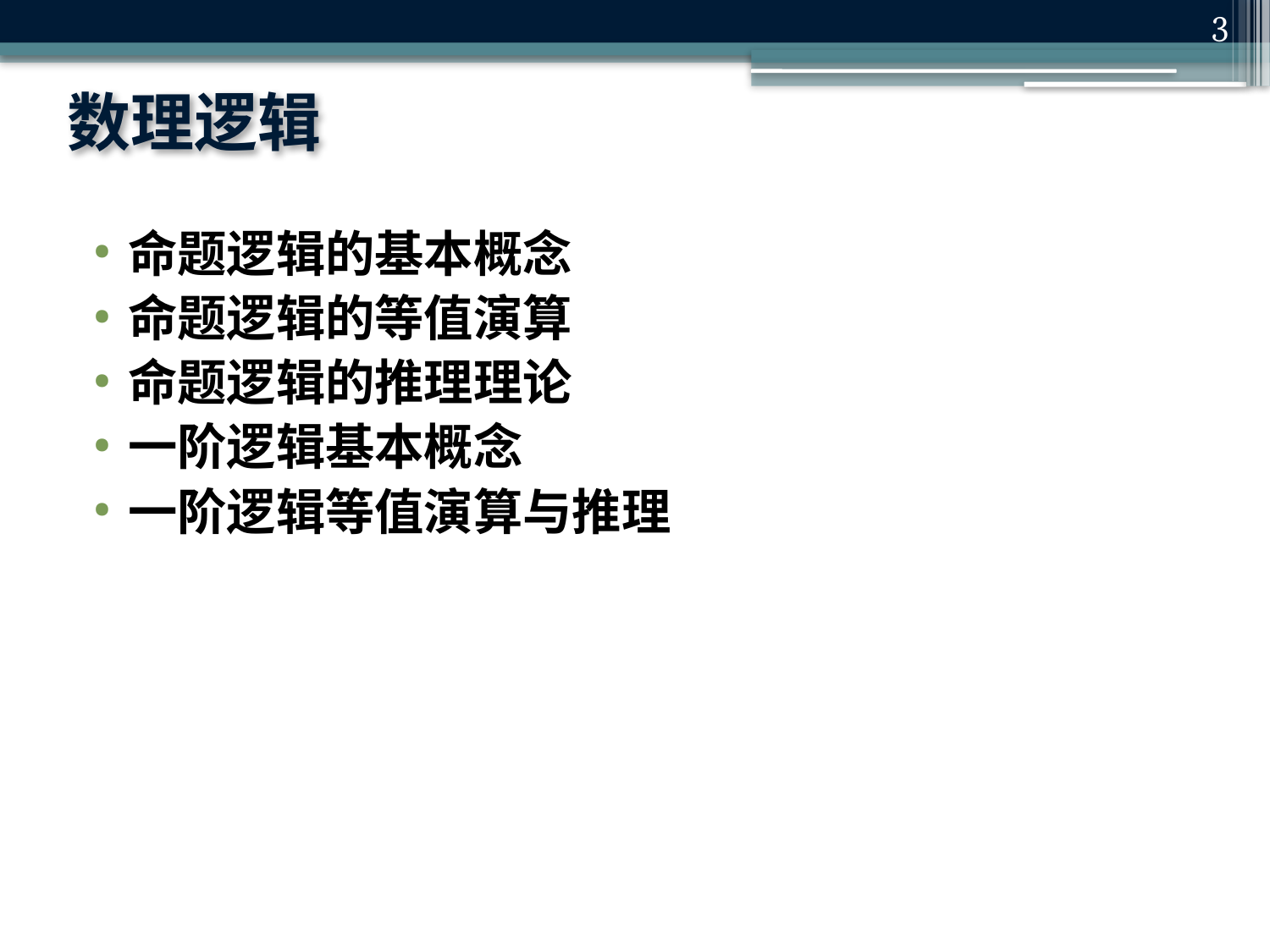

3
# 数理逻辑
命题逻辑的基本概念
命题逻辑的等值演算
命题逻辑的推理理论
一阶逻辑基本概念
一阶逻辑等值演算与推理